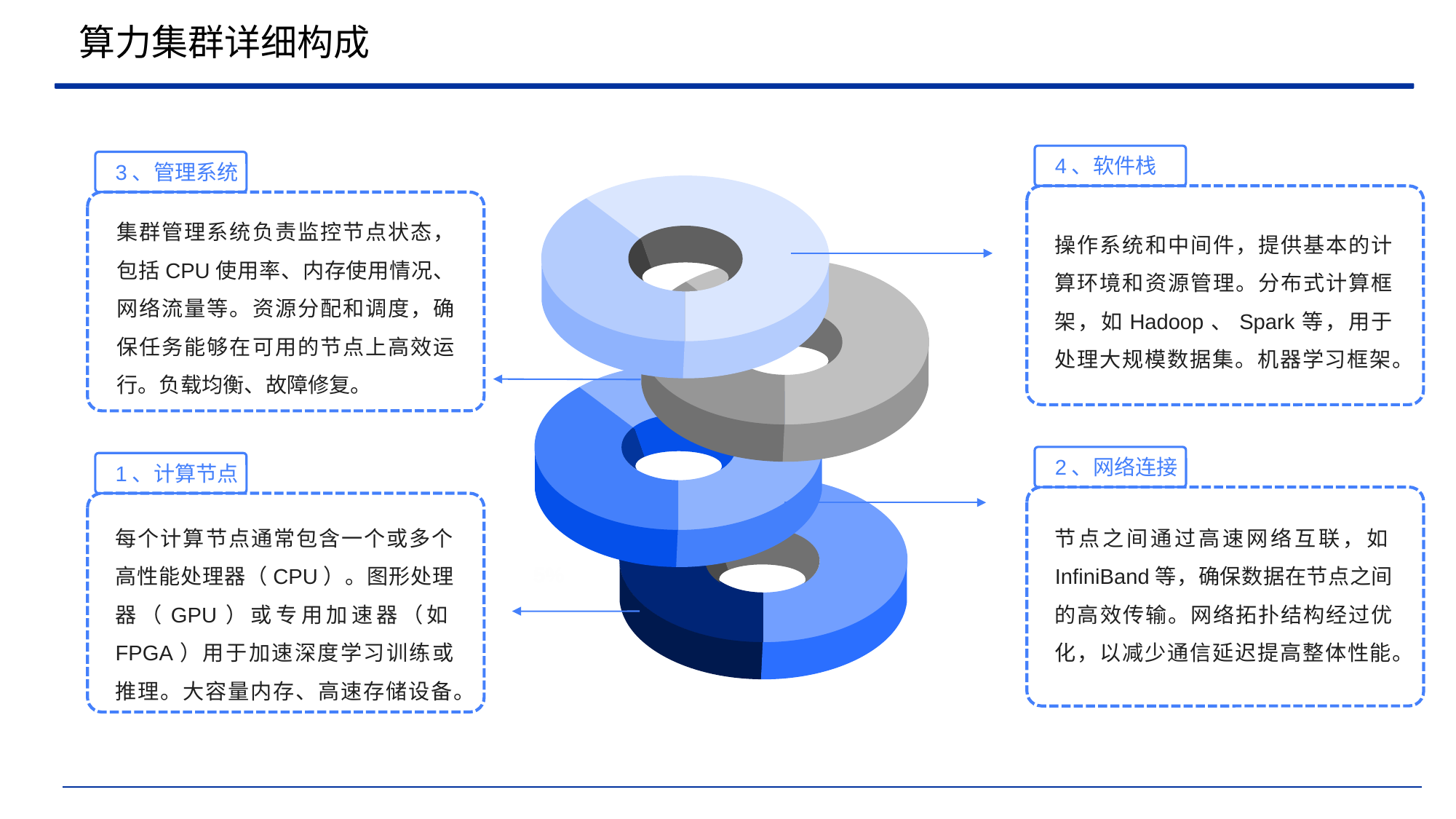

算力集群详细构成
4、软件栈

01.品牌现况
操作系统和中间件，提供基本的计算环境和资源管理。分布式计算框架，如Hadoop、Spark等，用于处理大规模数据集。机器学习框架。
品牌简单地讲是指消费者对产品及产品系列的认知程度。品牌是人们对一个企业及其产品、售后服务、文化价值的一种评价和认知，是一种信任。
3、管理系统

集群管理系统负责监控节点状态，包括CPU使用率、内存使用情况、网络流量等。资源分配和调度，确保任务能够在可用的节点上高效运行。负载均衡、故障修复。
01.品牌现况
品牌简单地讲是指消费者对产品及产品系列的认知程度。品牌是人们对一个企业及其产品、售后服务、文化价值的一种评价和认知，是一种信任。

5%
01.品牌现况

2、网络连接

节点之间通过高速网络互联，如InfiniBand等，确保数据在节点之间的高效传输。网络拓扑结构经过优化，以减少通信延迟提高整体性能。
01.品牌现况
品牌简单地讲是指消费者对产品及产品系列的认知程度。品牌是人们对一个企业及其产品、售后服务、文化价值的一种评价和认知，是一种信任。
1、计算节点

每个计算节点通常包含一个或多个高性能处理器（CPU）。图形处理器（GPU）或专用加速器（如FPGA）用于加速深度学习训练或推理。大容量内存、高速存储设备。
01.品牌现况
品牌简单地讲是指消费者对产品及产品系列的认知程度。品牌是人们对一个企业及其产品、售后服务、文化价值的一种评价和认知，是一种信任。